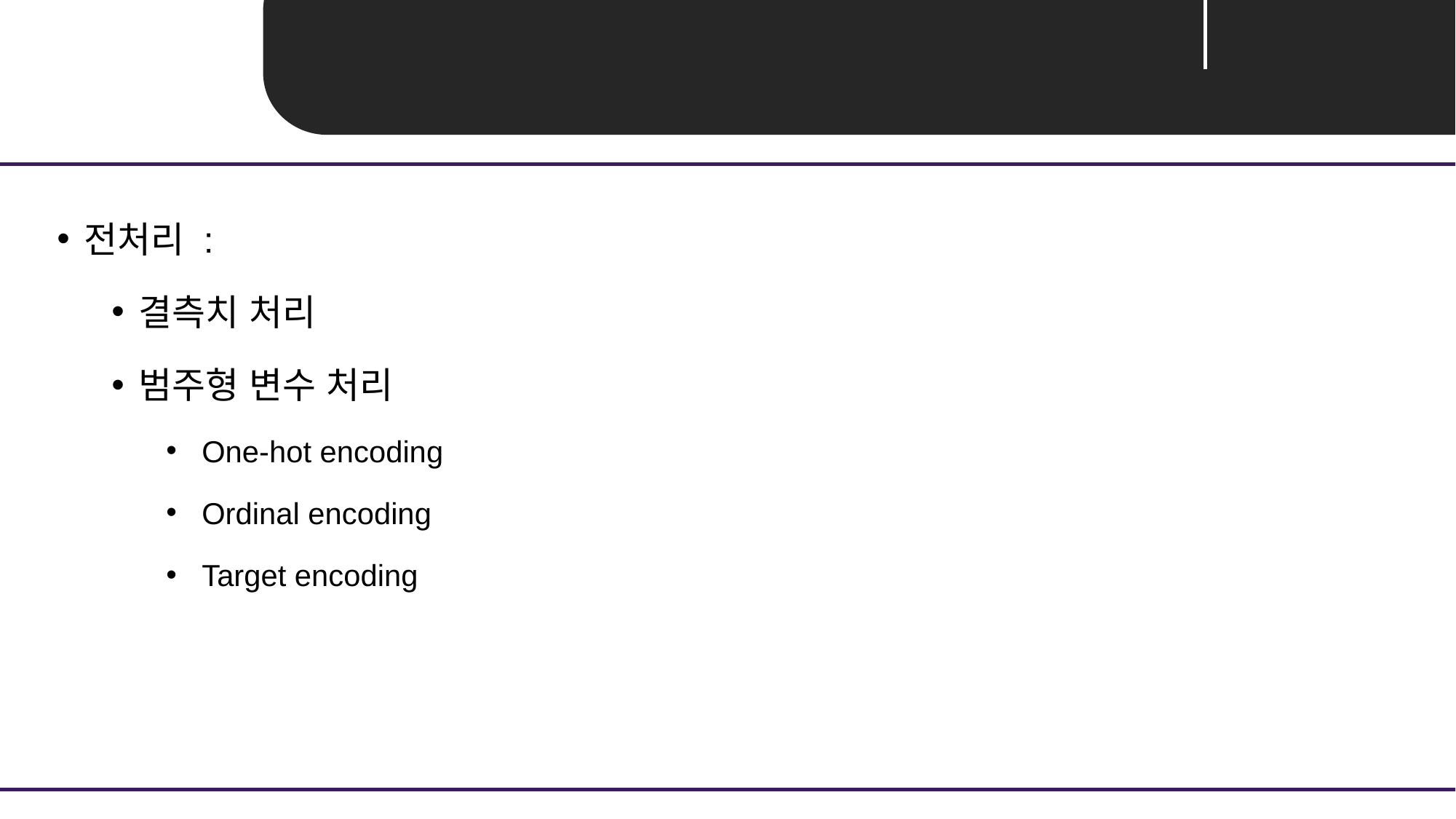

Unit  02 ㅣData Preprocessing

전처리 :
결측치 처리
범주형 변수 처리
 One-hot encoding
 Ordinal encoding
 Target encoding